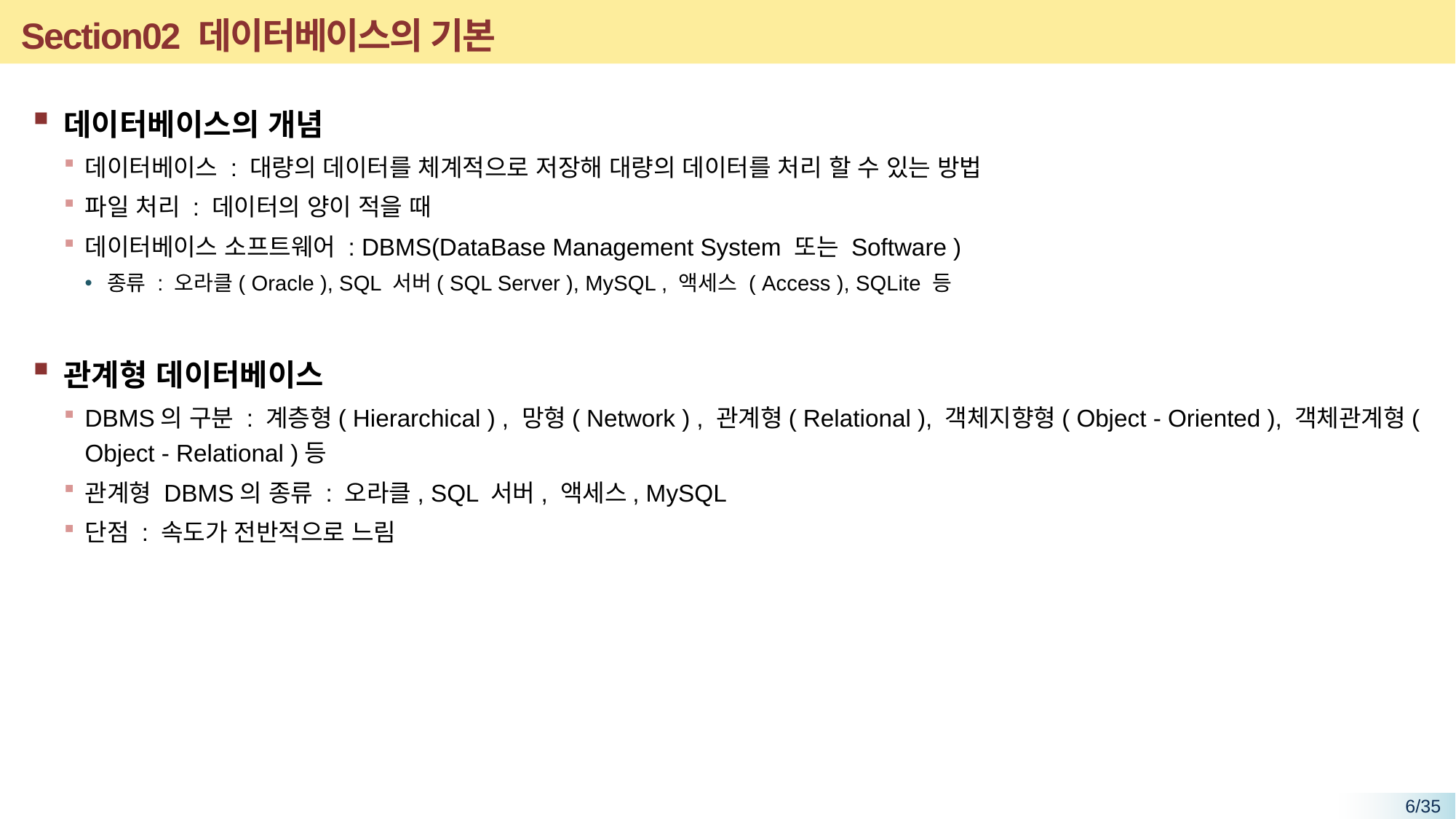

# Section02 데이터베이스의 기본
데이터베이스의 개념
데이터베이스 : 대량의 데이터를 체계적으로 저장해 대량의 데이터를 처리 할 수 있는 방법
파일 처리 : 데이터의 양이 적을 때
데이터베이스 소프트웨어 : DBMS(DataBase Management System 또는 Software )
종류 : 오라클( Oracle ), SQL 서버( SQL Server ), MySQL , 액세스 ( Access ), SQLite 등

관계형 데이터베이스
DBMS의 구분 : 계층형( Hierarchical ) , 망형( Network ) , 관계형( Relational ), 객체지향형( Object - Oriented ), 객체관계형( Object - Relational )등
관계형 DBMS의 종류 : 오라클, SQL 서버, 액세스, MySQL
단점 : 속도가 전반적으로 느림